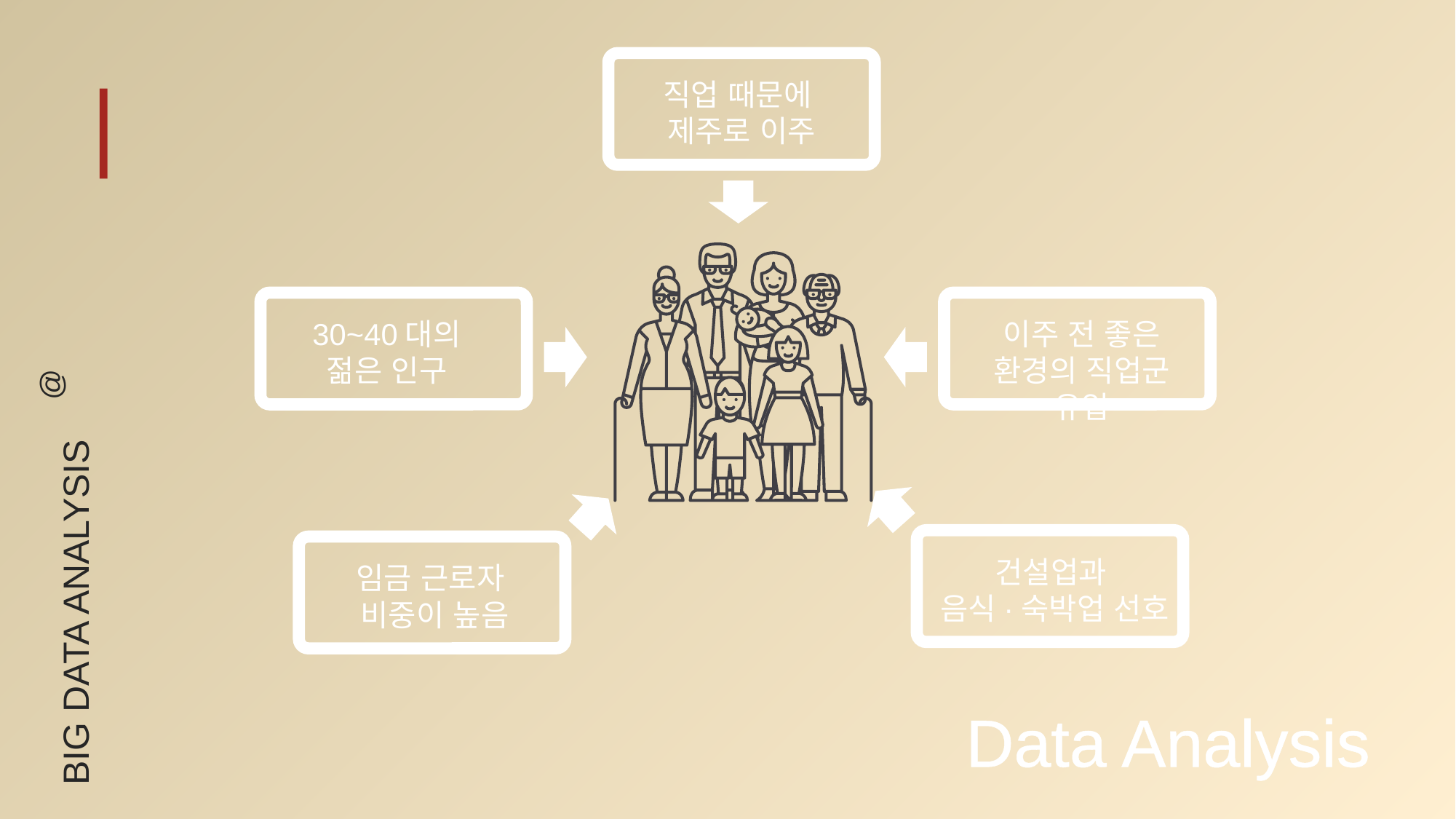

직업 때문에
제주로 이주

순이동 인구 현황

30~40대의
젊은 인구

이주 전 좋은 환경의 직업군 유입

@
BIG DATA ANALYSIS

건설업과
음식·숙박업 선호

임금 근로자
비중이 높음
Data Analysis